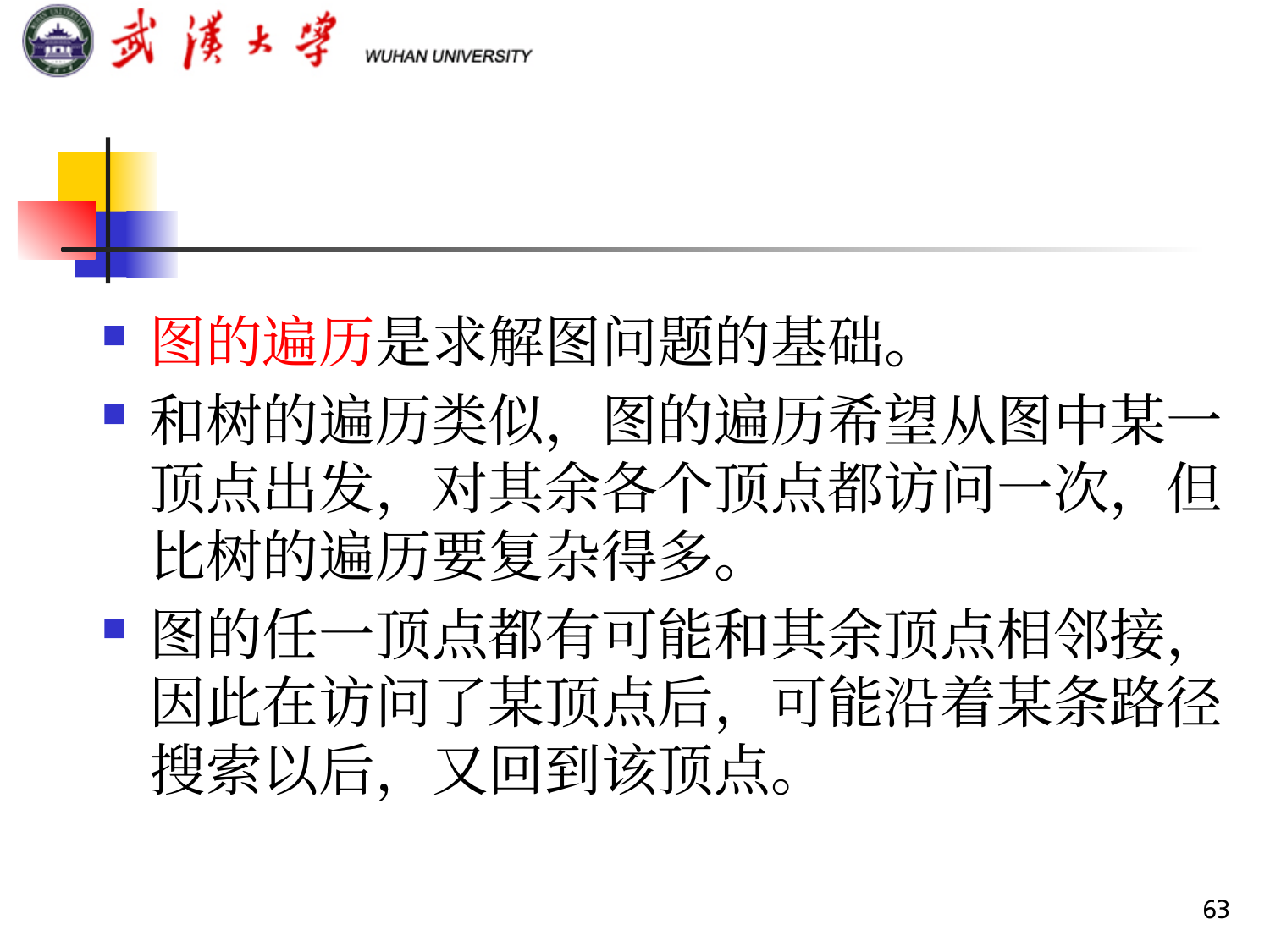

图的遍历是求解图问题的基础。
和树的遍历类似，图的遍历希望从图中某一顶点出发，对其余各个顶点都访问一次，但比树的遍历要复杂得多。
图的任一顶点都有可能和其余顶点相邻接，因此在访问了某顶点后，可能沿着某条路径搜索以后，又回到该顶点。
63